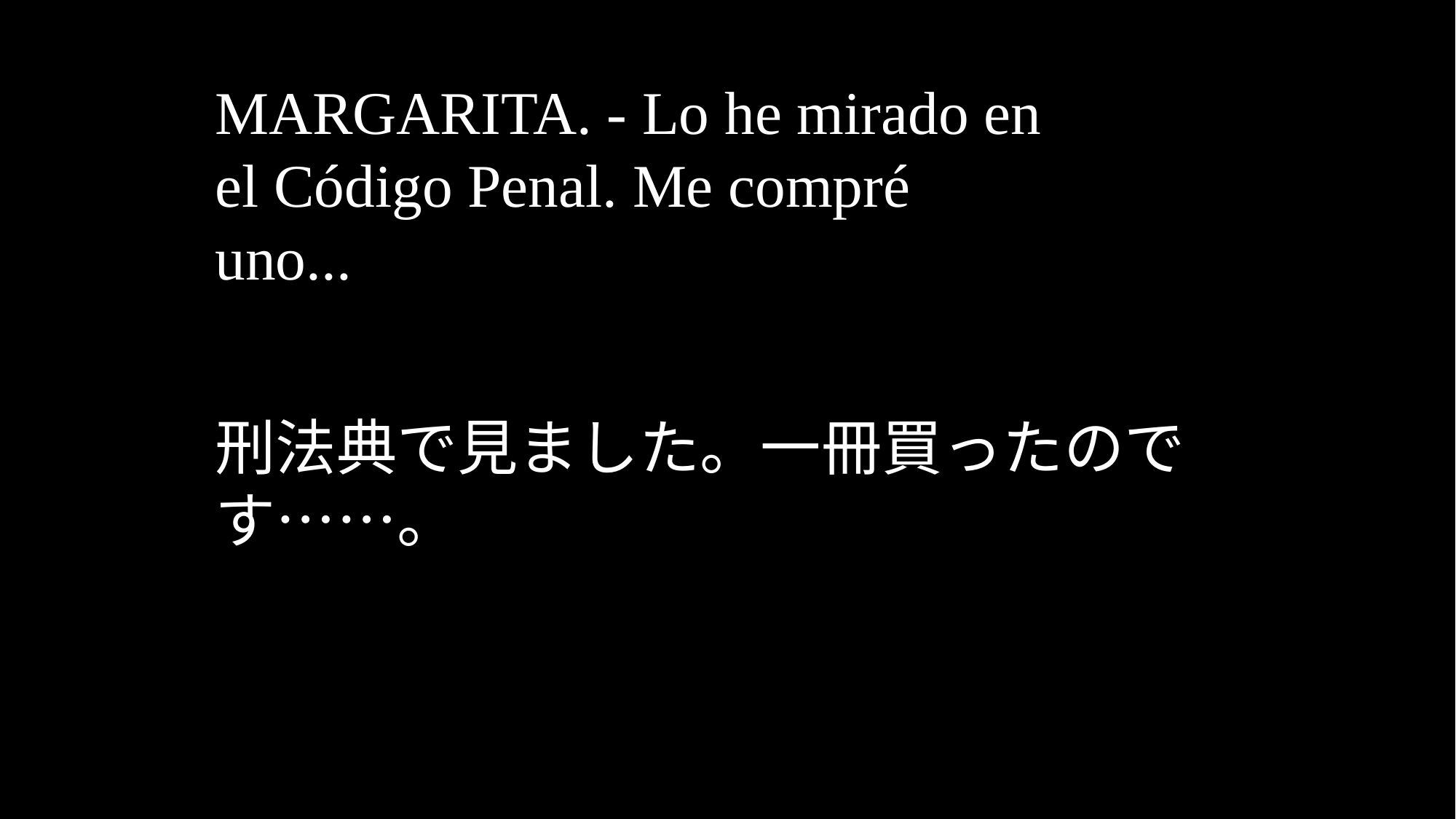

MARGARITA. - Lo he mirado en el Código Penal. Me compré uno...

刑法典で見ました。一冊買ったのです……。